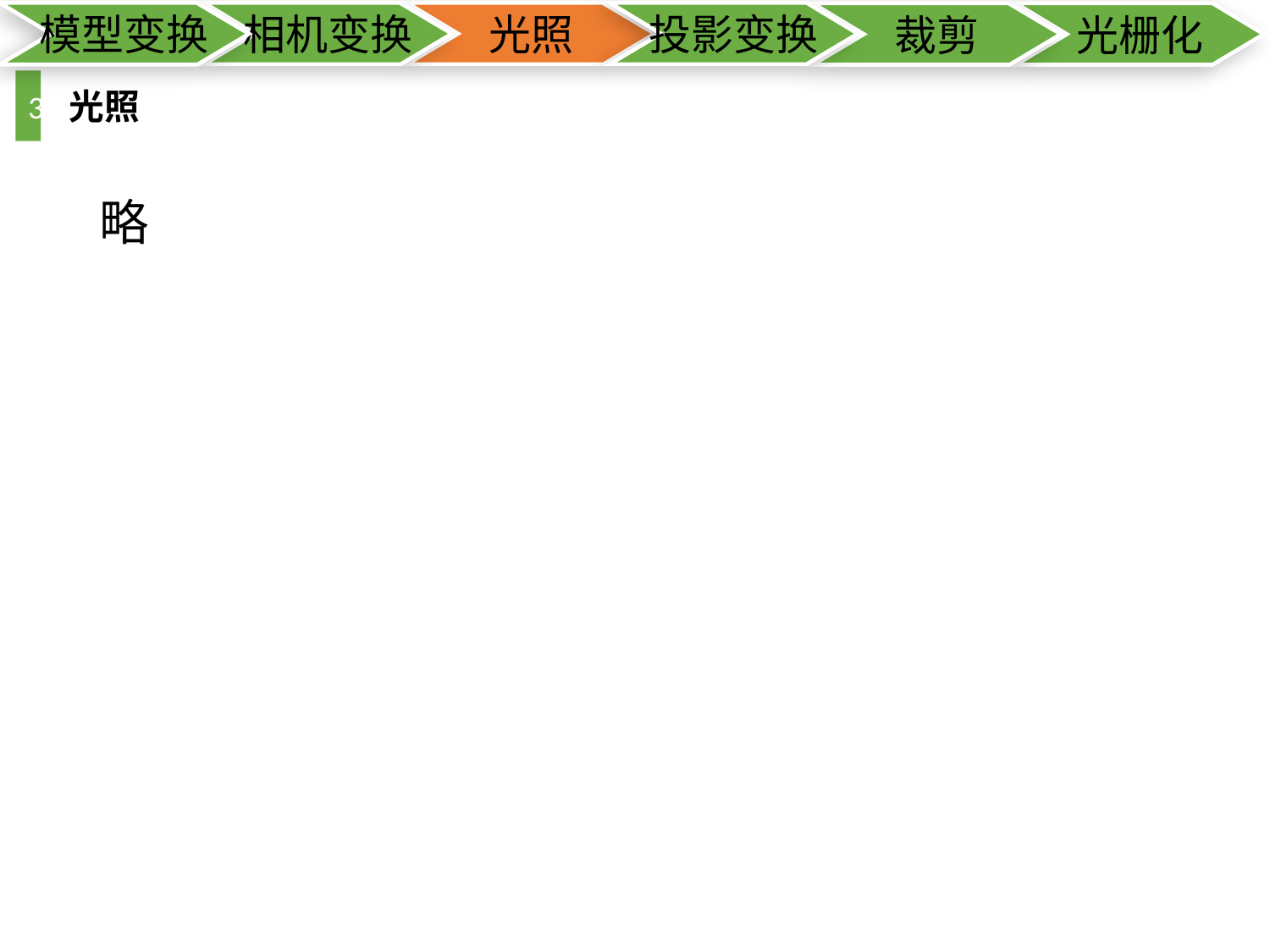

模型变换
相机变换
光照
投影变换
裁剪
光栅化
3
光照
略